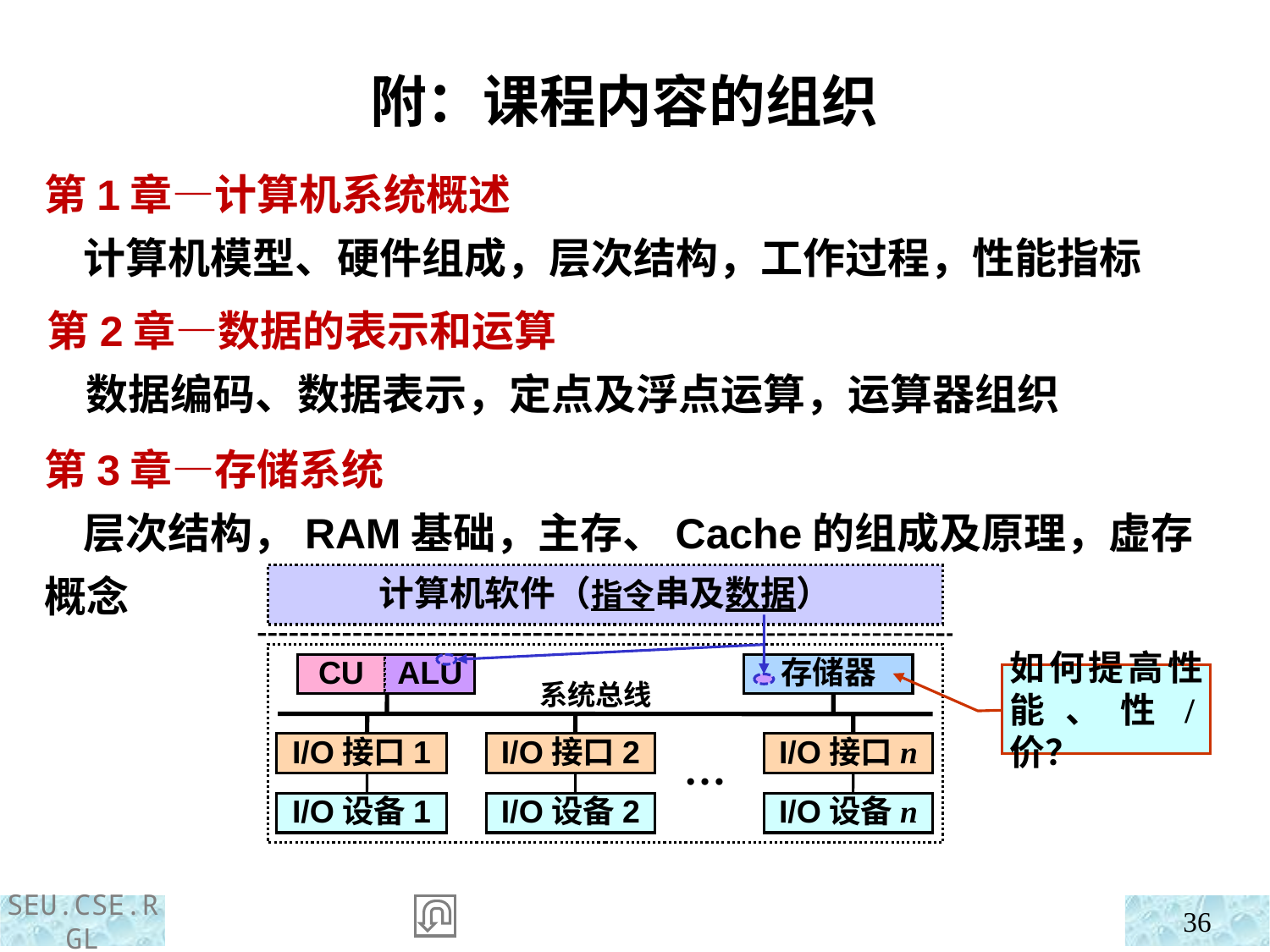

附：课程内容的组织
第1章—计算机系统概述
   计算机模型、硬件组成，层次结构，工作过程，性能指标
第2章—数据的表示和运算
   数据编码、数据表示，定点及浮点运算，运算器组织
第3章—存储系统
   层次结构，RAM基础，主存、Cache的组成及原理，虚存概念
计算机软件（指令串及数据）

CU

ALU
存储器
系统总线
I/O接口1
I/O接口2
I/O接口n
…
I/O设备1
I/O设备2
I/O设备n

如何提高性能、性/价？

36